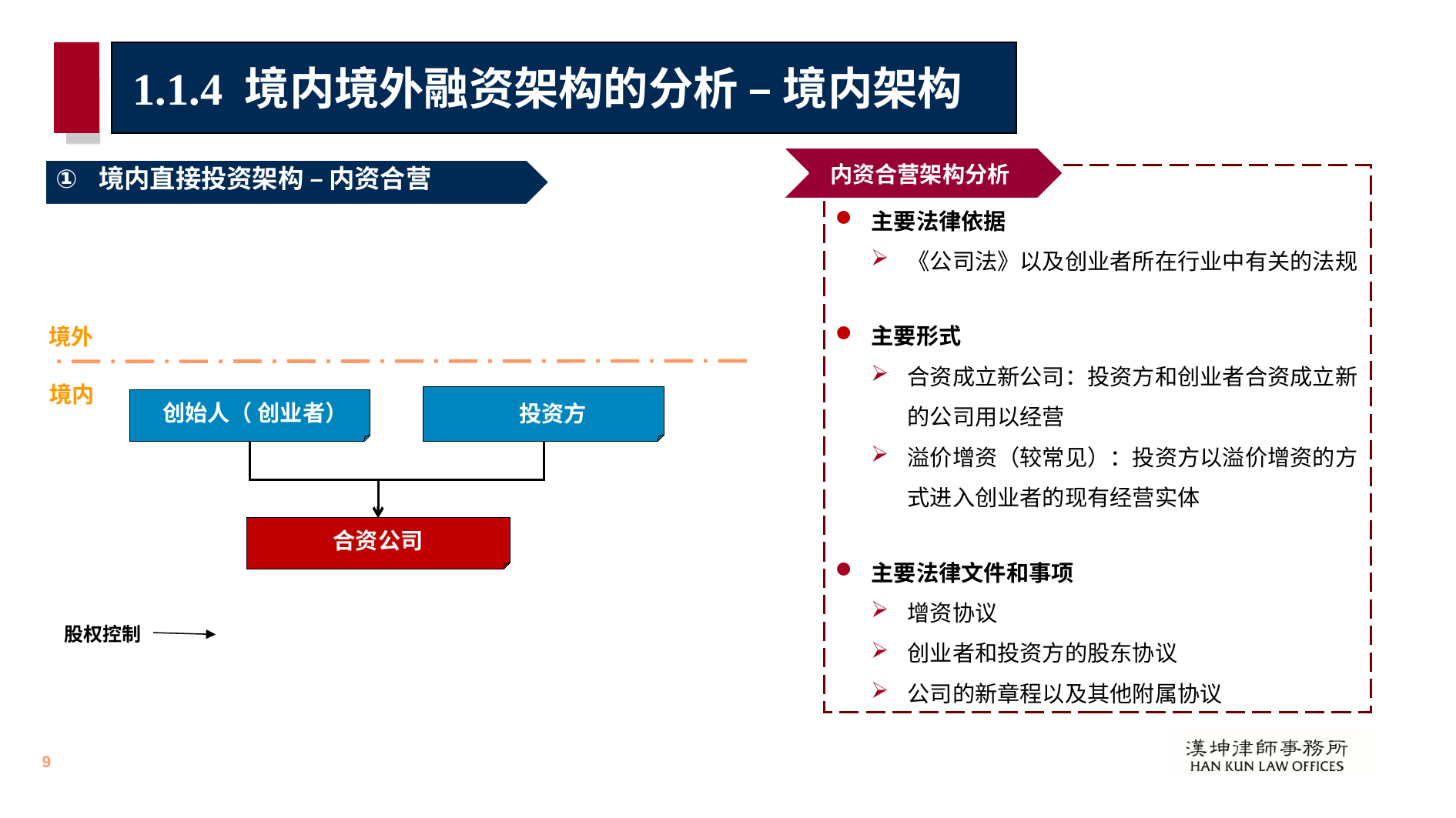

# 1.1.4 境内境外融资架构的分析 – 境内架构

内资合营架构分析
境内直接投资架构 – 内资合营

主要法律依据
《公司法》以及创业者所在行业中有关的法规

主要形式
合资成立新公司：投资方和创业者合资成立新的公司用以经营
溢价增资（较常见）：投资方以溢价增资的方式进入创业者的现有经营实体

主要法律文件和事项
增资协议
创业者和投资方的股东协议
公司的新章程以及其他附属协议
境外

境内
  投资方
 创始人（ 创业者）
合资公司
股权控制